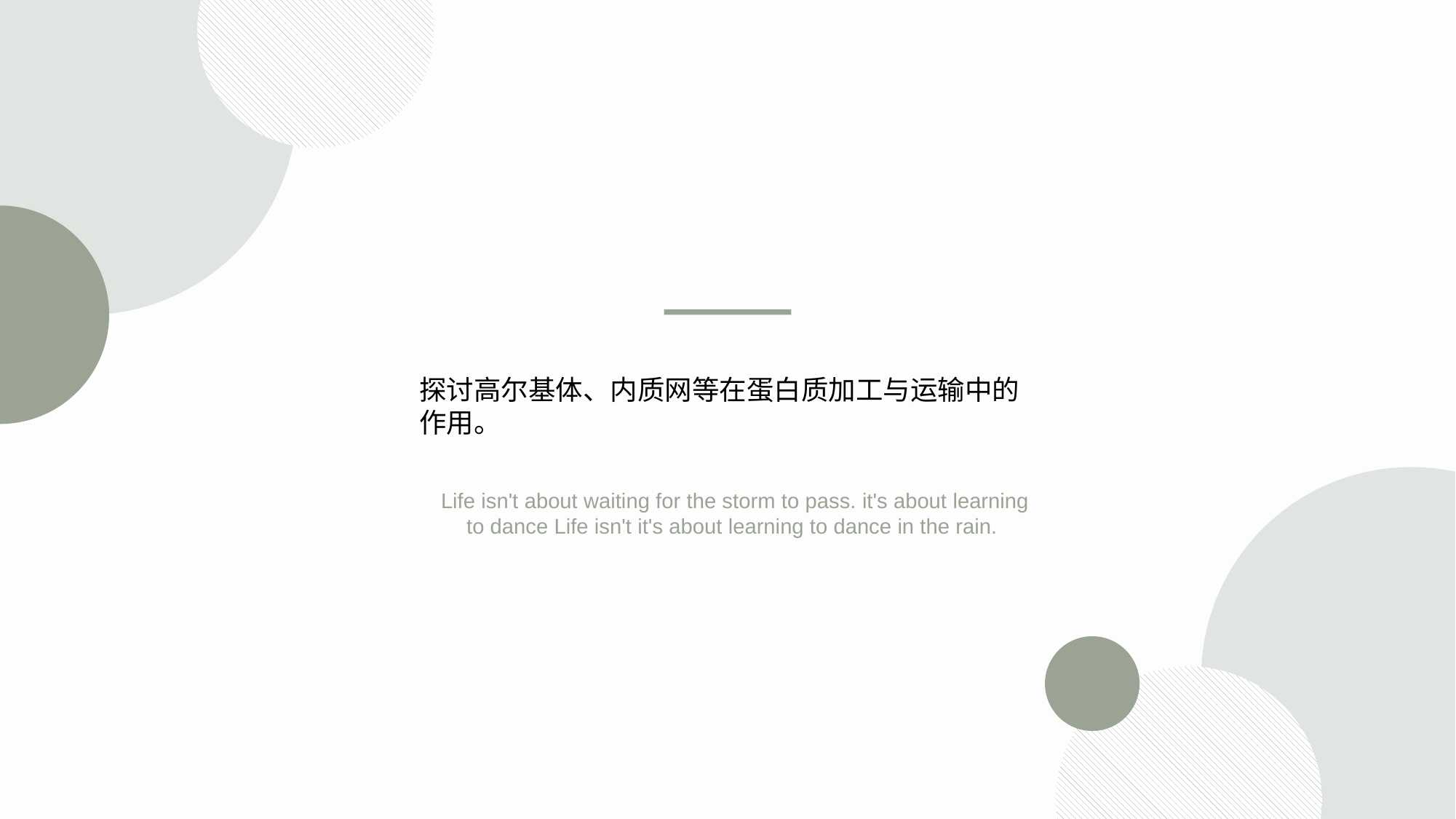

探讨高尔基体、内质网等在蛋白质加工与运输中的作用。

 Life isn't about waiting for the storm to pass. it's about learning to dance Life isn't it's about learning to dance in the rain.

PPT模板 http://www.1ppt.com/moban/